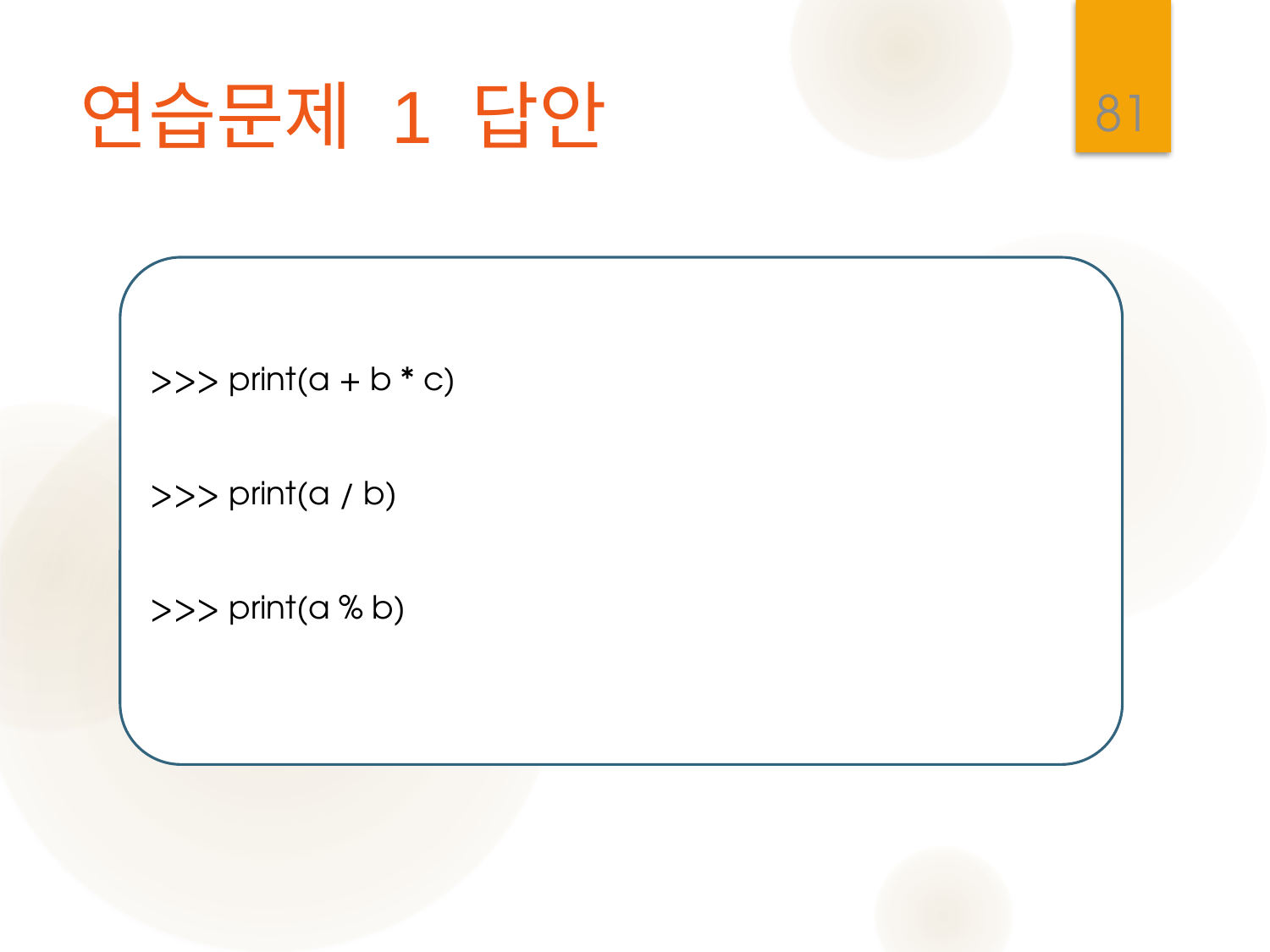

81
# 연습문제 1 답안
>>> print(a + b * c)

>>> print(a / b)

>>> print(a % b)